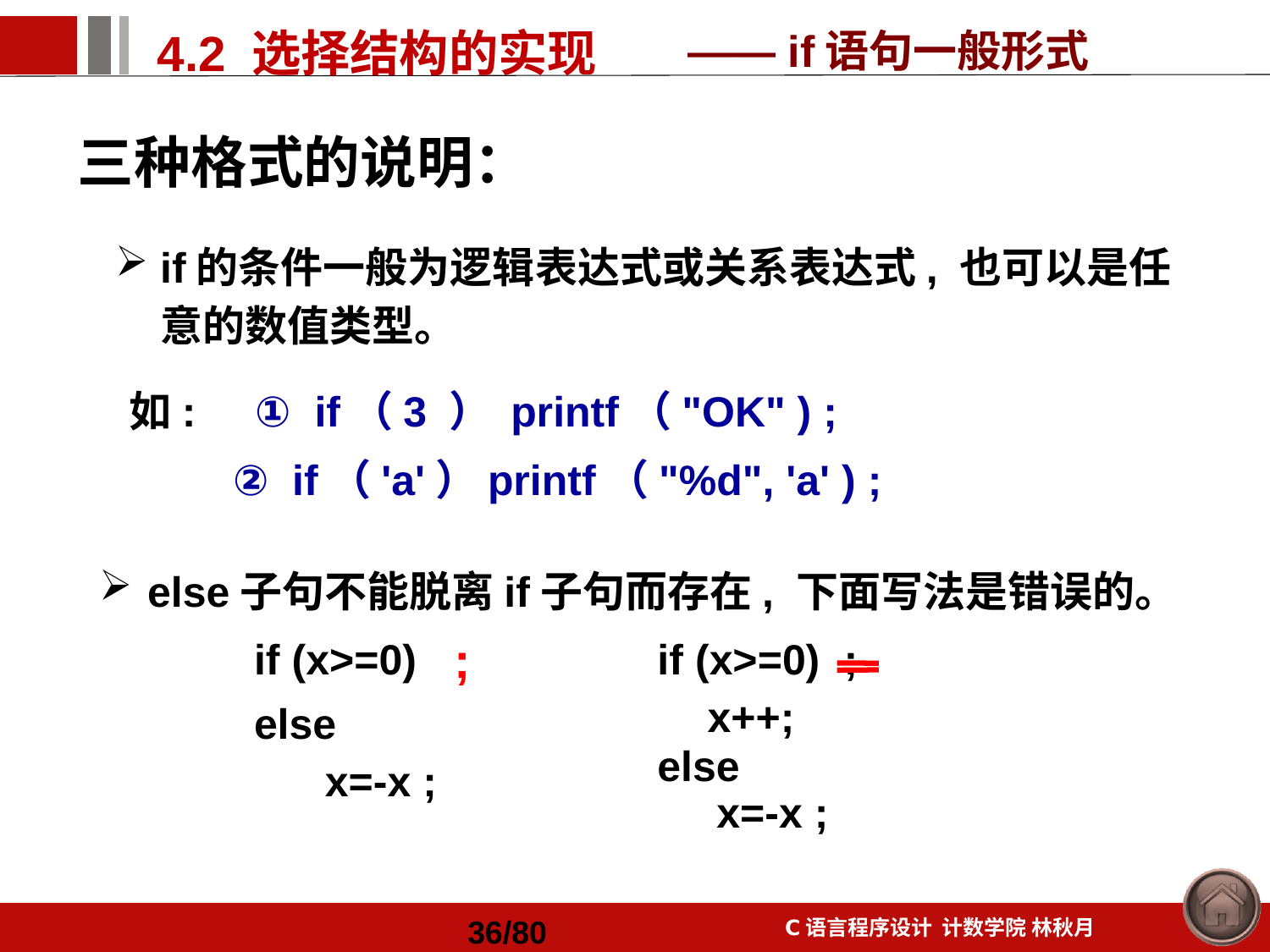

—— if语句一般形式
三种格式的说明：
if的条件一般为逻辑表达式或关系表达式, 也可以是任意的数值类型。
  如:     ①  if（3 ） printf（"OK" ) ;
        ②  if（'a'）printf（"%d", 'a' ) ;

else子句不能脱离if子句而存在, 下面写法是错误的。
             if (x>=0)
             else
                   x=-x ;
;
if (x>=0)  ;
	 x++;
else
     x=-x ;